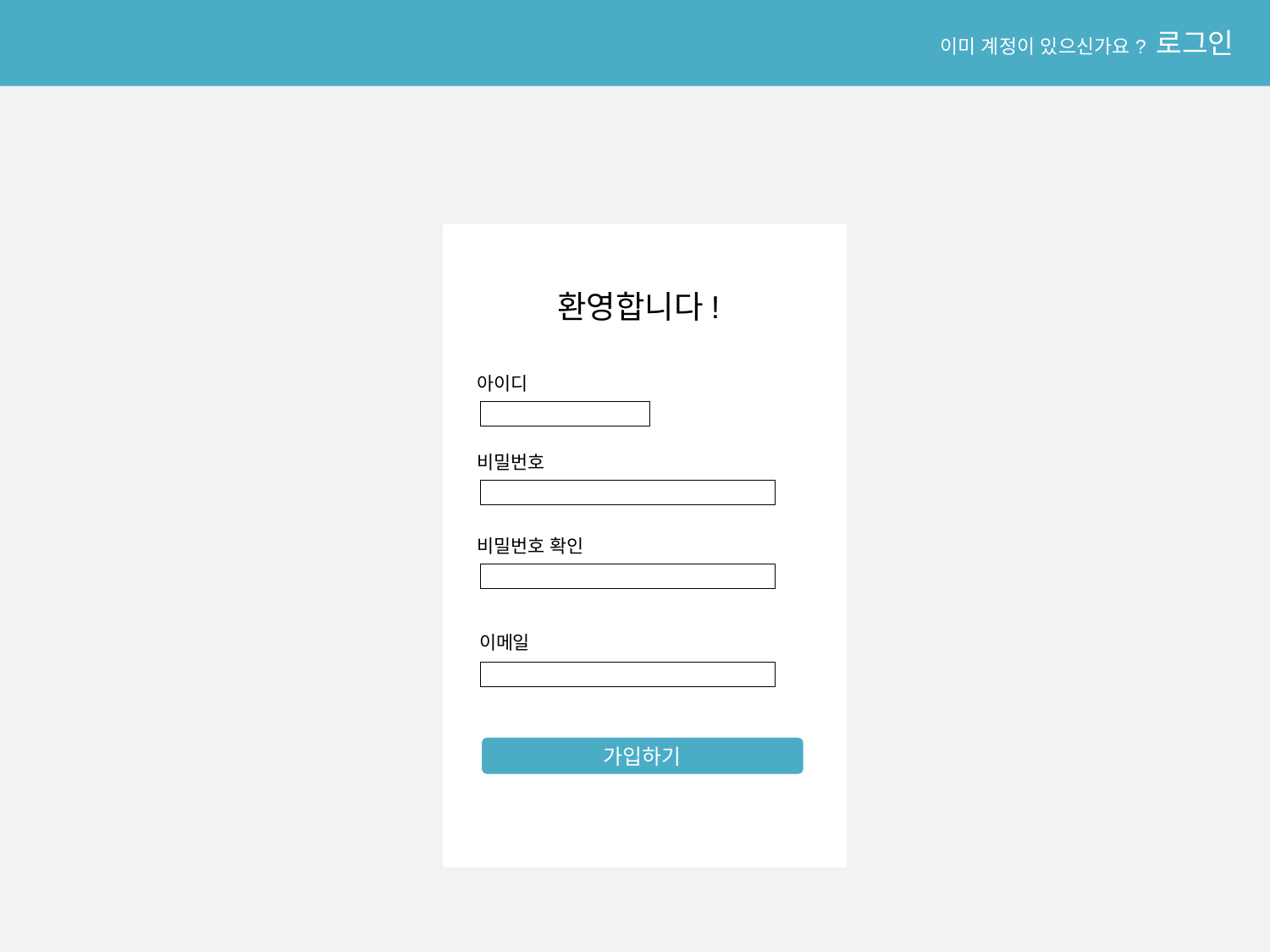

이미 계정이 있으신가요? 로그인
환영합니다!
환영합니다!
아이디

비밀번호

비밀번호 확인

이메일

가입하기